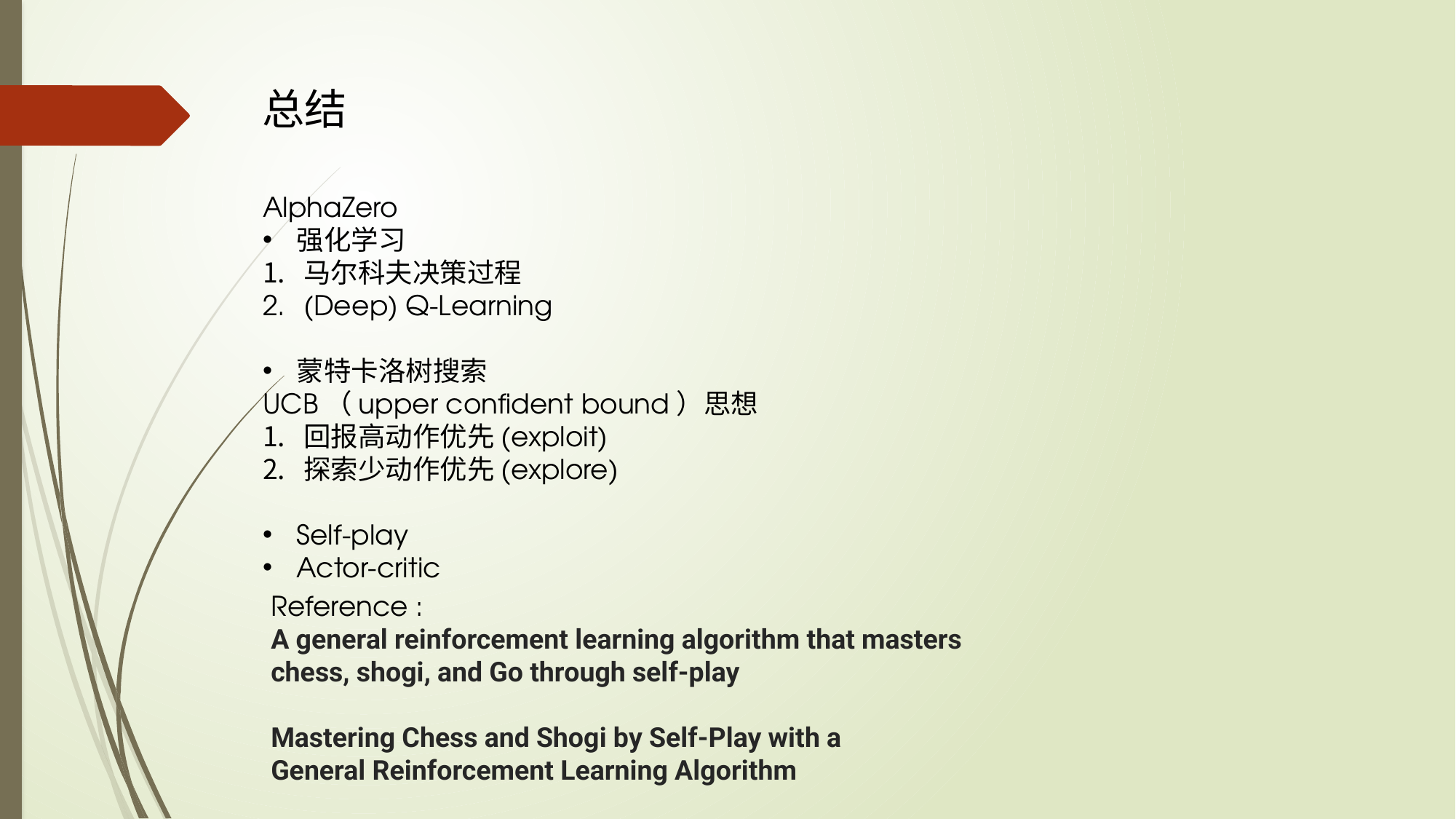

总结
AlphaZero
强化学习
马尔科夫决策过程
(Deep) Q-Learning

蒙特卡洛树搜索
UCB（upper confident bound）思想
回报高动作优先(exploit)
探索少动作优先(explore)

Self-play
Actor-critic
Reference :
A general reinforcement learning algorithm that masters chess, shogi, and Go through self-play

Mastering Chess and Shogi by Self-Play with a
General Reinforcement Learning Algorithm